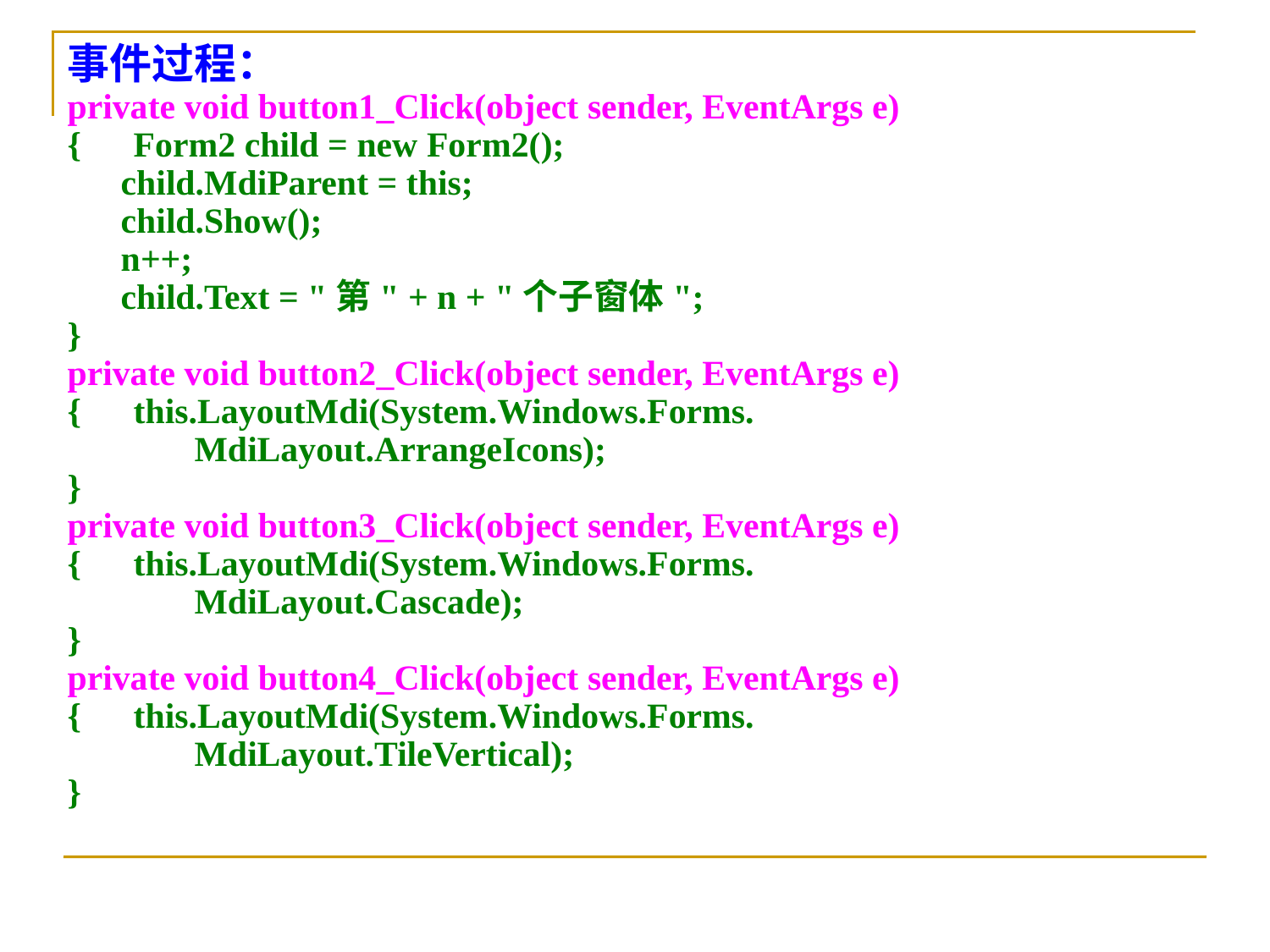

事件过程：
private void button1_Click(object sender, EventArgs e)
{　Form2 child = new Form2();
      child.MdiParent = this;
      child.Show();
      n++;
      child.Text = "第" + n + "个子窗体";
}
private void button2_Click(object sender, EventArgs e)
{　this.LayoutMdi(System.Windows.Forms.
	MdiLayout.ArrangeIcons);
}
private void button3_Click(object sender, EventArgs e)
{　this.LayoutMdi(System.Windows.Forms.
	MdiLayout.Cascade);
}
private void button4_Click(object sender, EventArgs e)
{　this.LayoutMdi(System.Windows.Forms.
	MdiLayout.TileVertical);
}